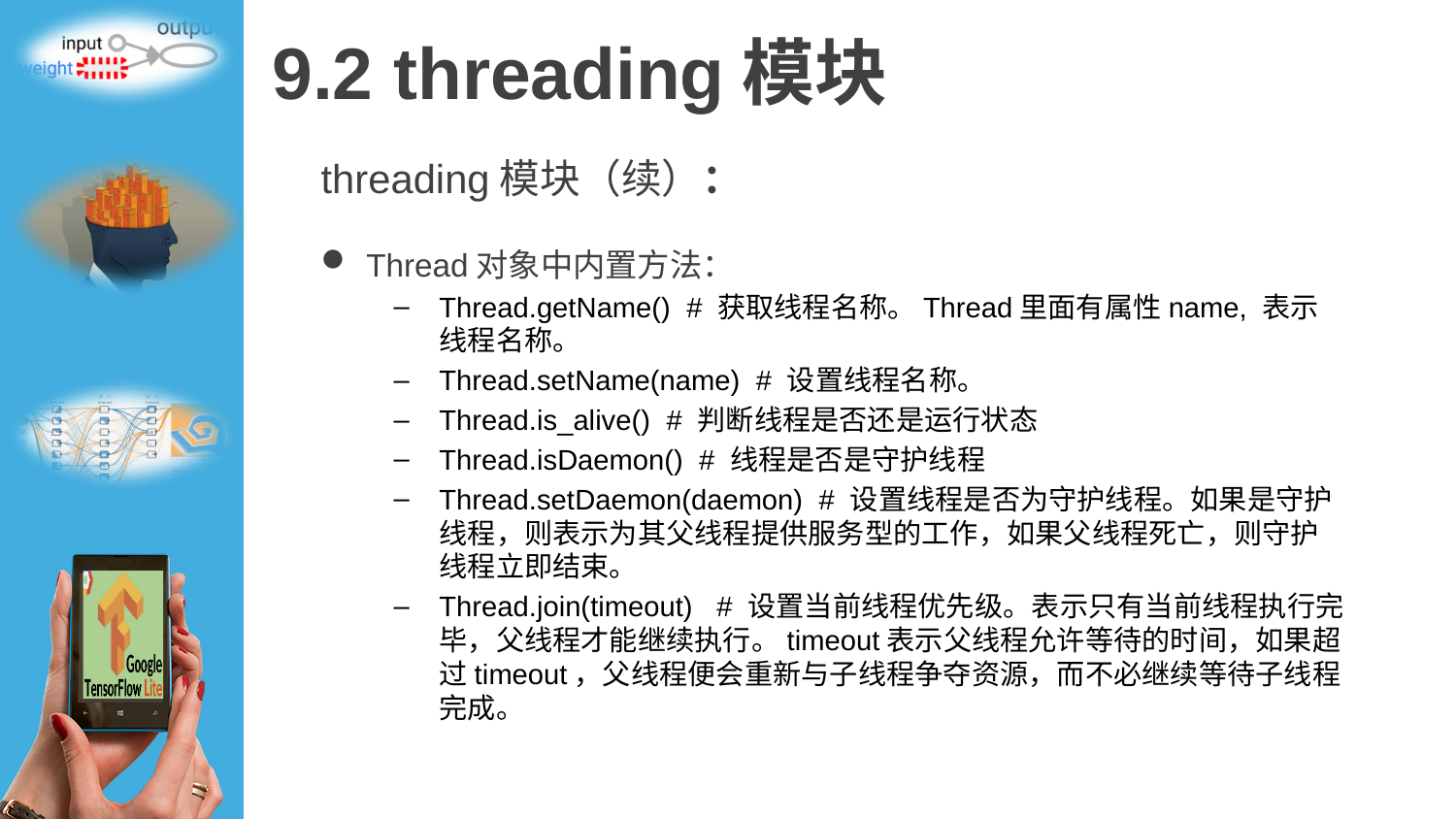

# 9.2 threading模块
threading模块（续）：
Thread对象中内置方法：
Thread.getName()  # 获取线程名称。Thread里面有属性name, 表示线程名称。
Thread.setName(name)  # 设置线程名称。
Thread.is_alive()  # 判断线程是否还是运行状态
Thread.isDaemon()  # 线程是否是守护线程
Thread.setDaemon(daemon)  # 设置线程是否为守护线程。如果是守护线程，则表示为其父线程提供服务型的工作，如果父线程死亡，则守护线程立即结束。
Thread.join(timeout)   # 设置当前线程优先级。表示只有当前线程执行完毕，父线程才能继续执行。timeout表示父线程允许等待的时间，如果超过timeout，父线程便会重新与子线程争夺资源，而不必继续等待子线程完成。